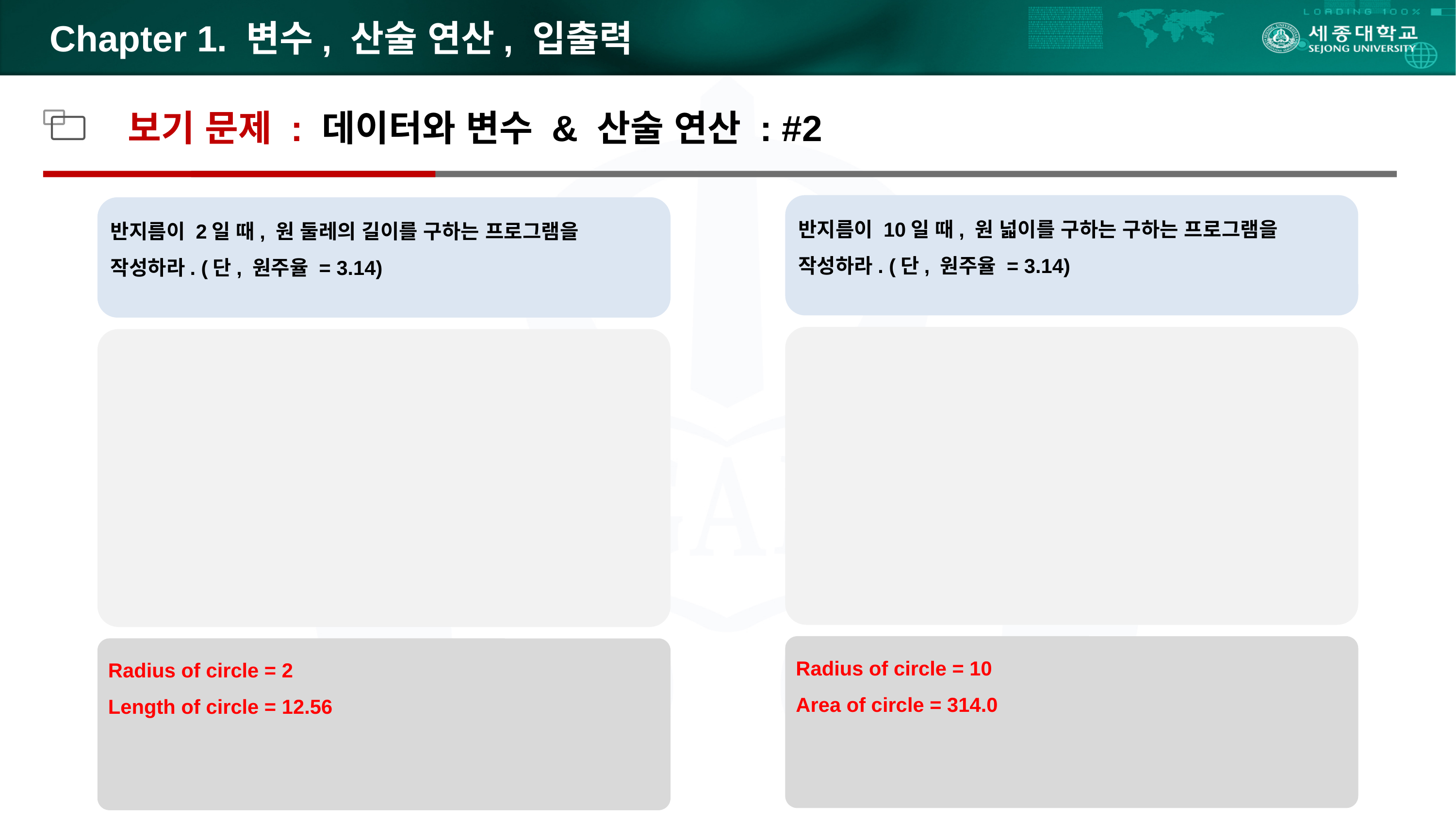

# Chapter 1. 변수, 산술 연산, 입출력
보기 문제 : 데이터와 변수 & 산술 연산 : #2
반지름이 10일 때, 원 넓이를 구하는 구하는 프로그램을 작성하라. (단, 원주율 = 3.14)
반지름이 2일 때, 원 둘레의 길이를 구하는 프로그램을 작성하라. (단, 원주율 = 3.14)

Radius of circle = 10
Area of circle = 314.0

Radius of circle = 2
Length of circle = 12.56